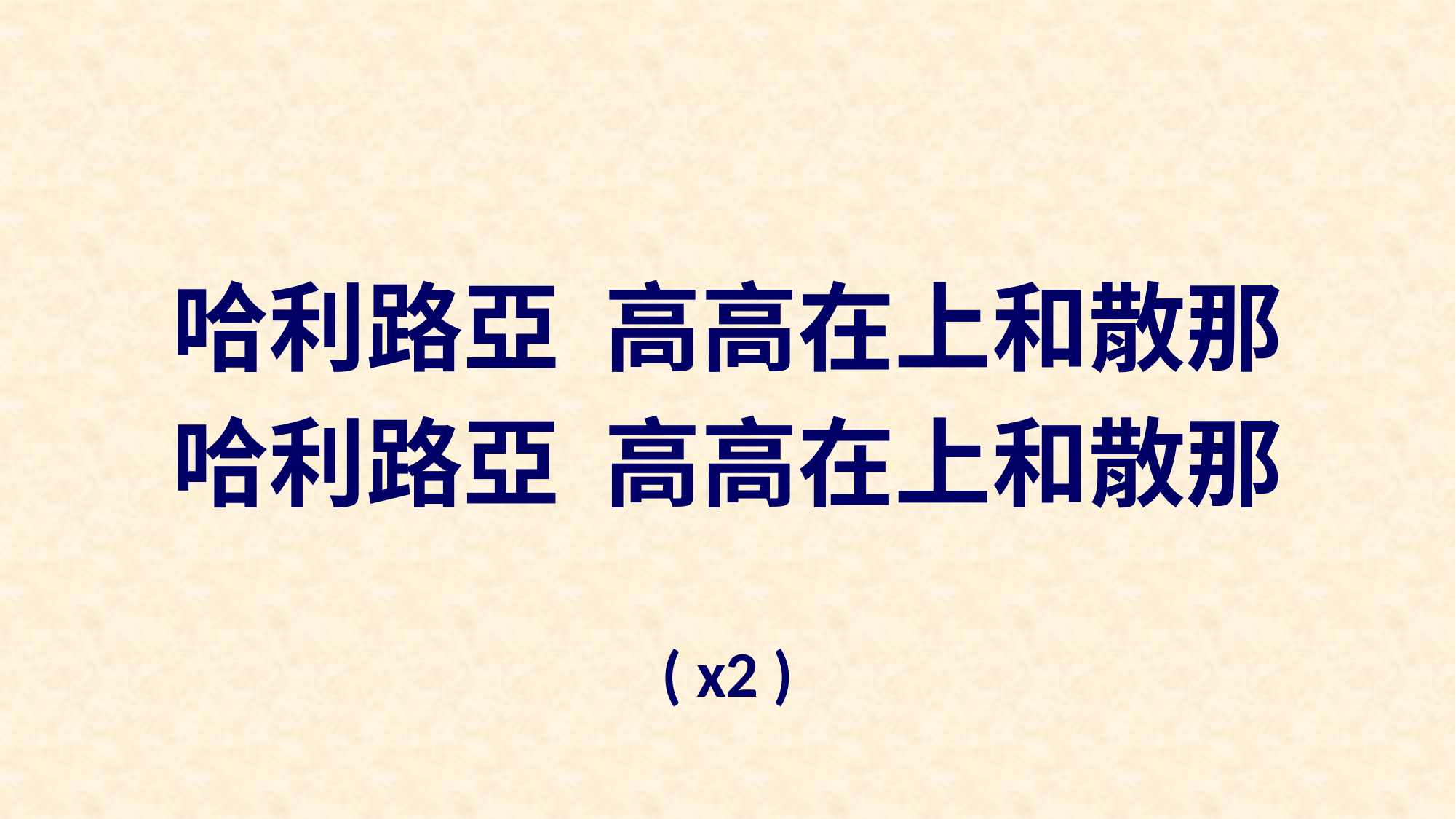

哈利路亞  高高在上和散那
哈利路亞  高高在上和散那
( x2 )